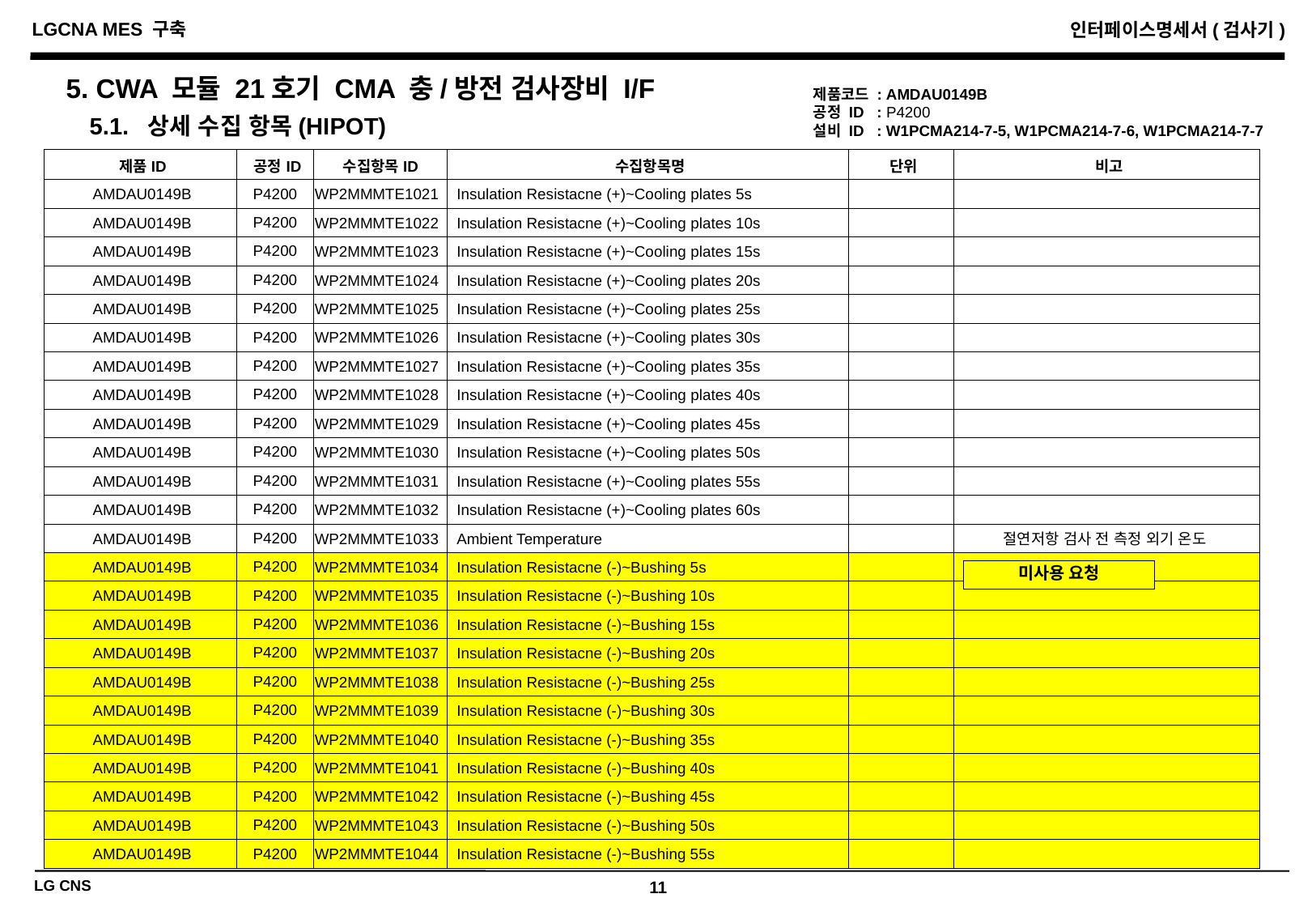

5. CWA 모듈 21호기 CMA 충/방전 검사장비 I/F
제품코드 : AMDAU0149B
공정 ID   : P4200
설비 ID   : W1PCMA214-7-5, W1PCMA214-7-6, W1PCMA214-7-7

5.1.  상세 수집 항목(HIPOT)
| 제품ID | 공정ID | 수집항목ID | 수집항목명 | 단위 | 비고 |
| --- | --- | --- | --- | --- | --- |
| AMDAU0149B | P4200 | WP2MMMTE1021 | Insulation Resistacne (+)~Cooling plates 5s |  |  |
| AMDAU0149B | P4200 | WP2MMMTE1022 | Insulation Resistacne (+)~Cooling plates 10s |  |  |
| AMDAU0149B | P4200 | WP2MMMTE1023 | Insulation Resistacne (+)~Cooling plates 15s |  |  |
| AMDAU0149B | P4200 | WP2MMMTE1024 | Insulation Resistacne (+)~Cooling plates 20s |  |  |
| AMDAU0149B | P4200 | WP2MMMTE1025 | Insulation Resistacne (+)~Cooling plates 25s |  |  |
| AMDAU0149B | P4200 | WP2MMMTE1026 | Insulation Resistacne (+)~Cooling plates 30s |  |  |
| AMDAU0149B | P4200 | WP2MMMTE1027 | Insulation Resistacne (+)~Cooling plates 35s |  |  |
| AMDAU0149B | P4200 | WP2MMMTE1028 | Insulation Resistacne (+)~Cooling plates 40s |  |  |
| AMDAU0149B | P4200 | WP2MMMTE1029 | Insulation Resistacne (+)~Cooling plates 45s |  |  |
| AMDAU0149B | P4200 | WP2MMMTE1030 | Insulation Resistacne (+)~Cooling plates 50s |  |  |
| AMDAU0149B | P4200 | WP2MMMTE1031 | Insulation Resistacne (+)~Cooling plates 55s |  |  |
| AMDAU0149B | P4200 | WP2MMMTE1032 | Insulation Resistacne (+)~Cooling plates 60s |  |  |
| AMDAU0149B | P4200 | WP2MMMTE1033 | Ambient Temperature |  | 절연저항 검사 전 측정 외기 온도 |
| AMDAU0149B | P4200 | WP2MMMTE1034 | Insulation Resistacne (-)~Bushing 5s |  |  |
| AMDAU0149B | P4200 | WP2MMMTE1035 | Insulation Resistacne (-)~Bushing 10s |  |  |
| AMDAU0149B | P4200 | WP2MMMTE1036 | Insulation Resistacne (-)~Bushing 15s |  |  |
| AMDAU0149B | P4200 | WP2MMMTE1037 | Insulation Resistacne (-)~Bushing 20s |  |  |
| AMDAU0149B | P4200 | WP2MMMTE1038 | Insulation Resistacne (-)~Bushing 25s |  |  |
| AMDAU0149B | P4200 | WP2MMMTE1039 | Insulation Resistacne (-)~Bushing 30s |  |  |
| AMDAU0149B | P4200 | WP2MMMTE1040 | Insulation Resistacne (-)~Bushing 35s |  |  |
| AMDAU0149B | P4200 | WP2MMMTE1041 | Insulation Resistacne (-)~Bushing 40s |  |  |
| AMDAU0149B | P4200 | WP2MMMTE1042 | Insulation Resistacne (-)~Bushing 45s |  |  |
| AMDAU0149B | P4200 | WP2MMMTE1043 | Insulation Resistacne (-)~Bushing 50s |  |  |
| AMDAU0149B | P4200 | WP2MMMTE1044 | Insulation Resistacne (-)~Bushing 55s |  |  |
미사용 요청